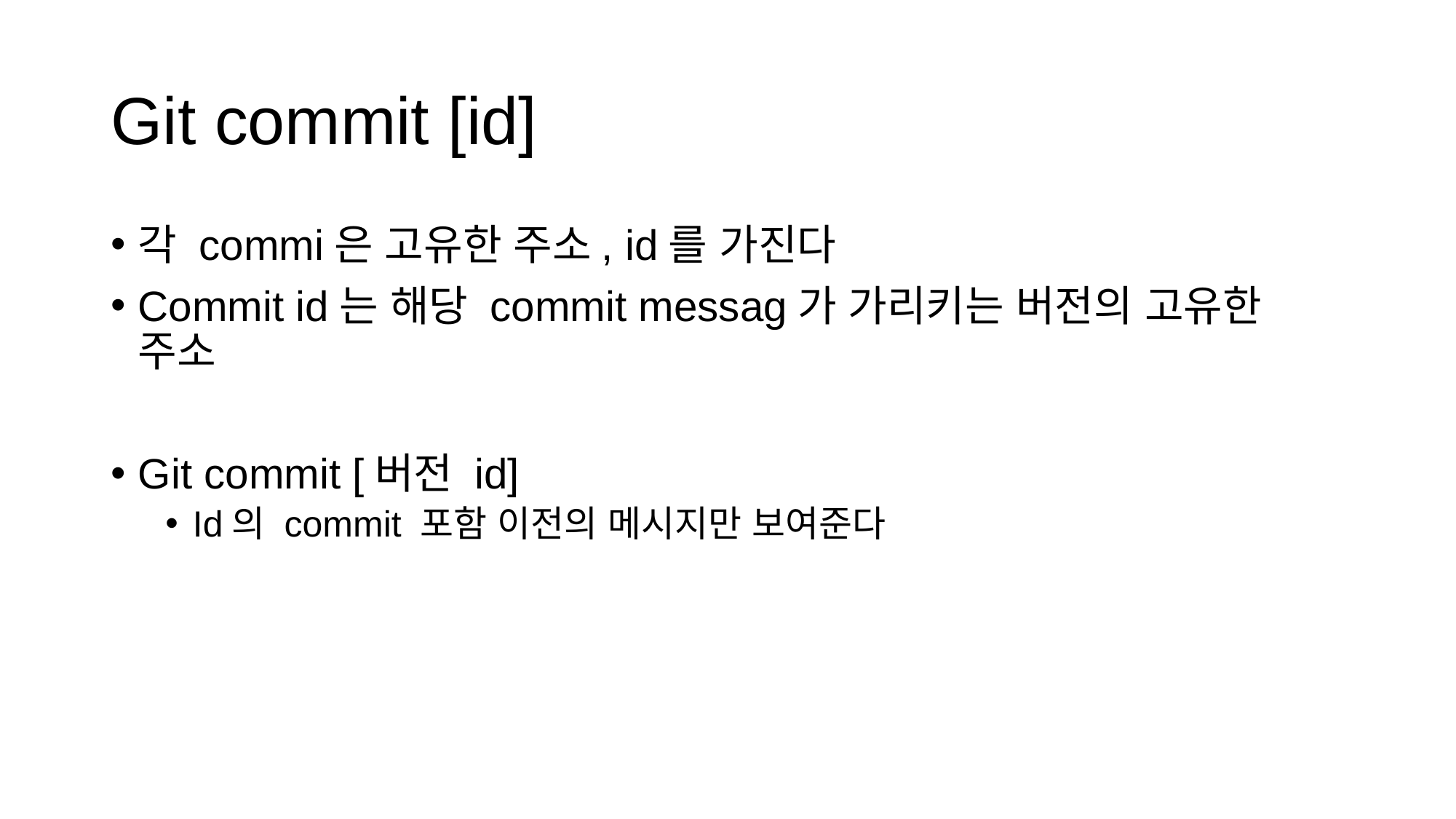

# Git commit [id]
각 commi은 고유한 주소, id를 가진다
Commit id는 해당 commit messag가 가리키는 버전의 고유한 주소

Git commit [버전 id]
Id의 commit 포함 이전의 메시지만 보여준다